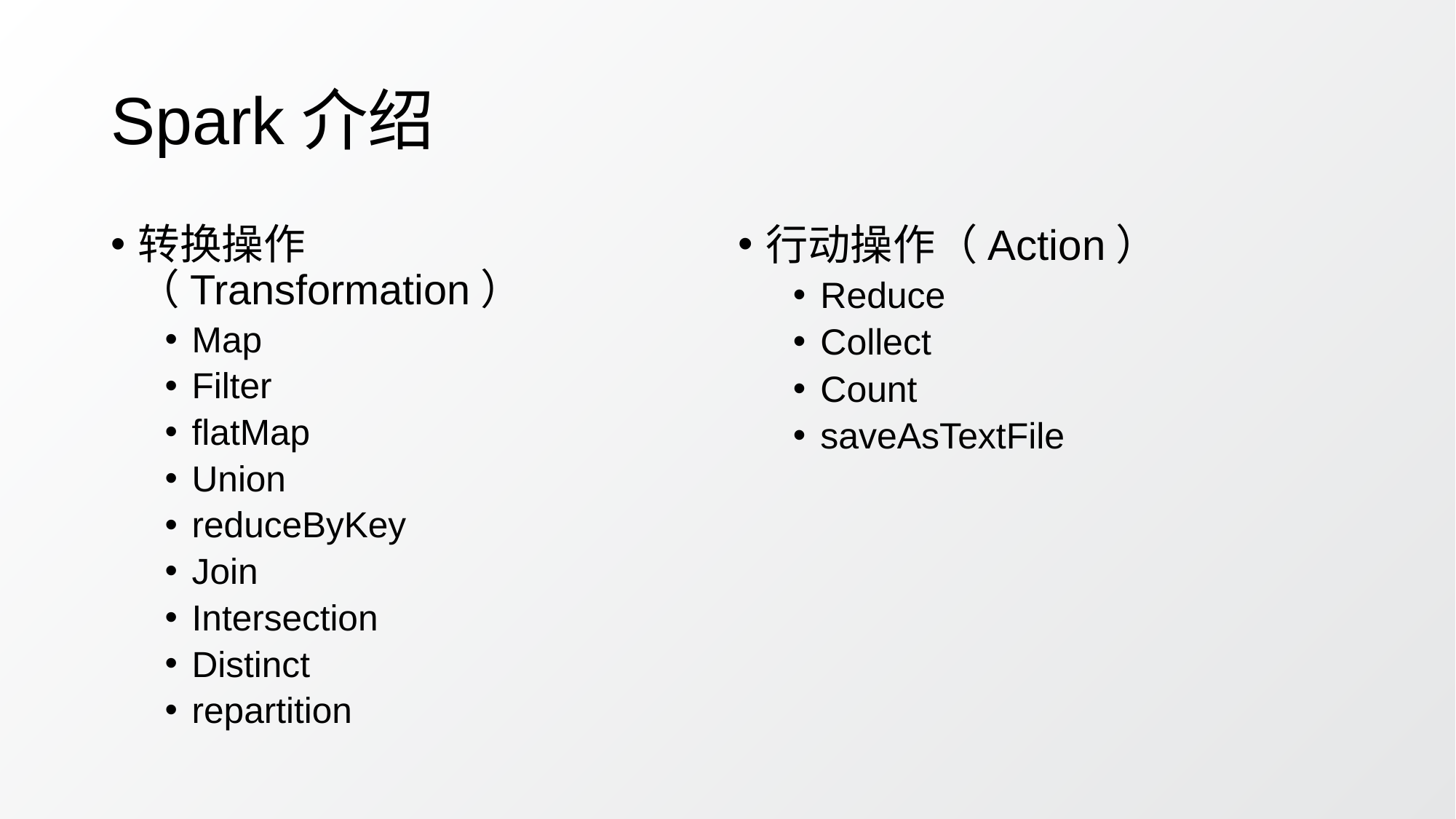

# Spark介绍
转换操作（Transformation）
Map
Filter
flatMap
Union
reduceByKey
Join
Intersection
Distinct
repartition
行动操作（Action）
Reduce
Collect
Count
saveAsTextFile